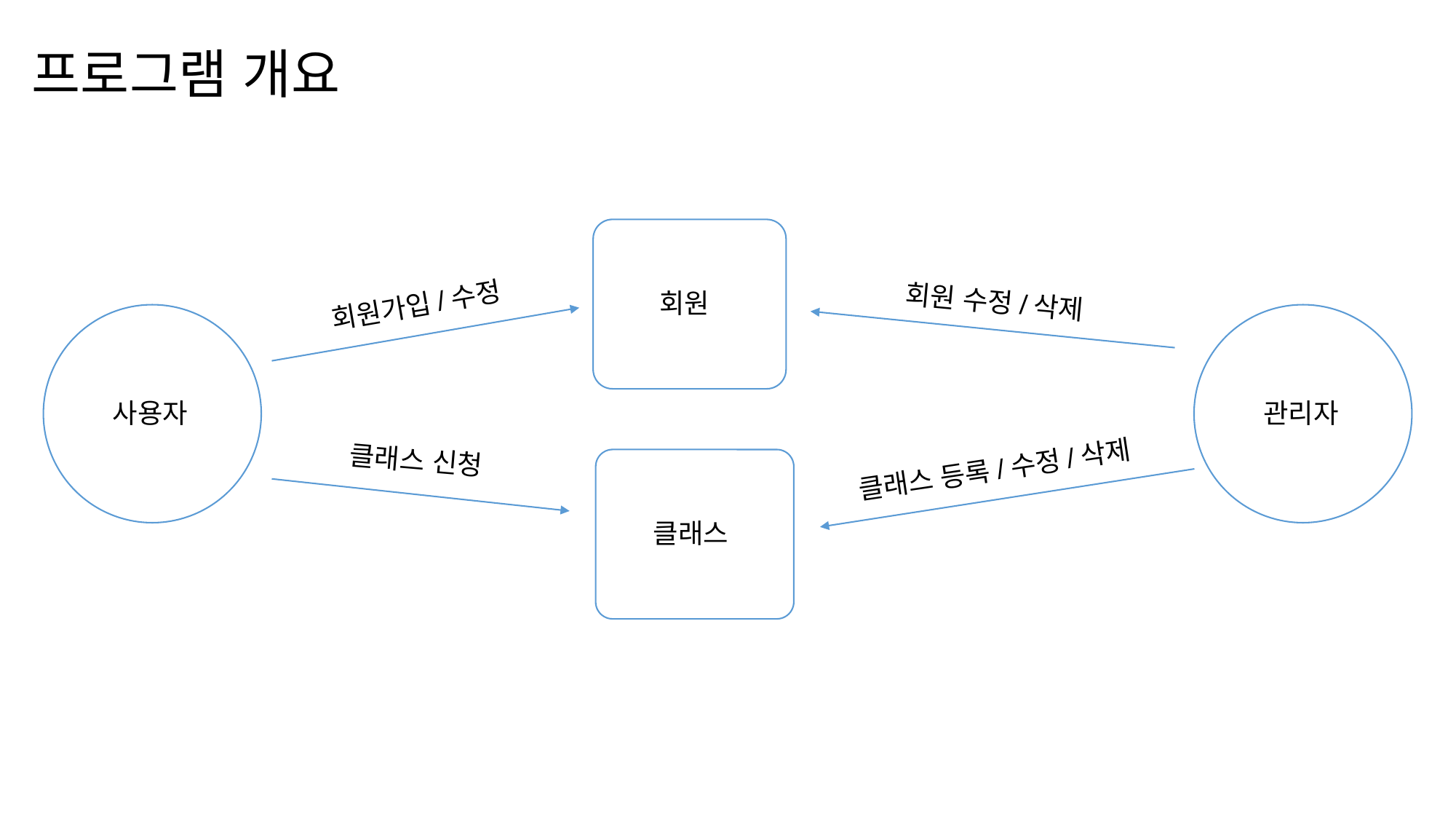

# 프로그램 개요

회원가입/수정
회원 수정/삭제
회원

사용자
관리자
클래스 신청
클래스 등록/수정/삭제

클래스